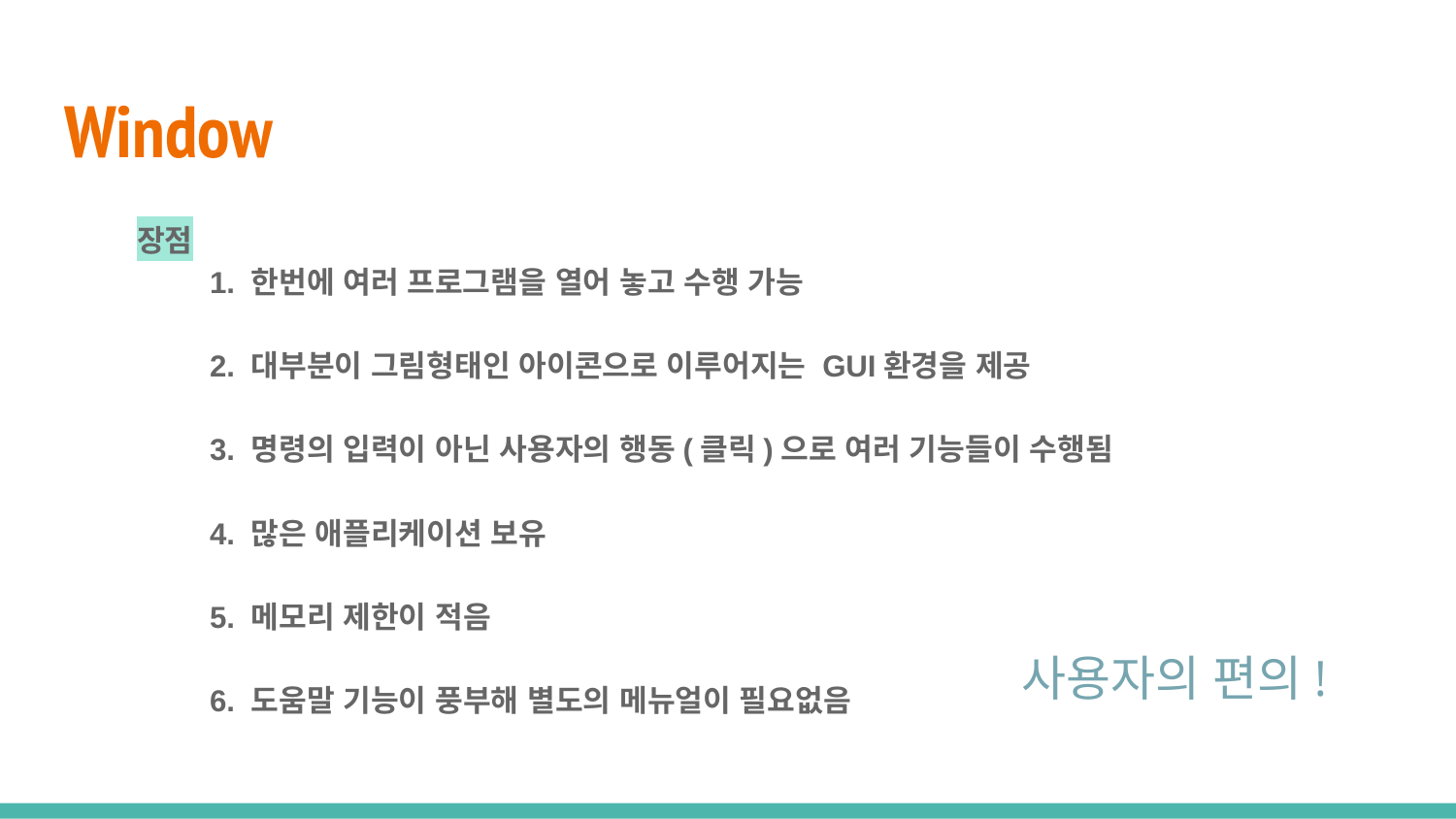

# Window
장점
1. 한번에 여러 프로그램을 열어 놓고 수행 가능

2. 대부분이 그림형태인 아이콘으로 이루어지는 GUI환경을 제공

3. 명령의 입력이 아닌 사용자의 행동(클릭)으로 여러 기능들이 수행됨

4. 많은 애플리케이션 보유

5. 메모리 제한이 적음

6. 도움말 기능이 풍부해 별도의 메뉴얼이 필요없음
사용자의 편의!